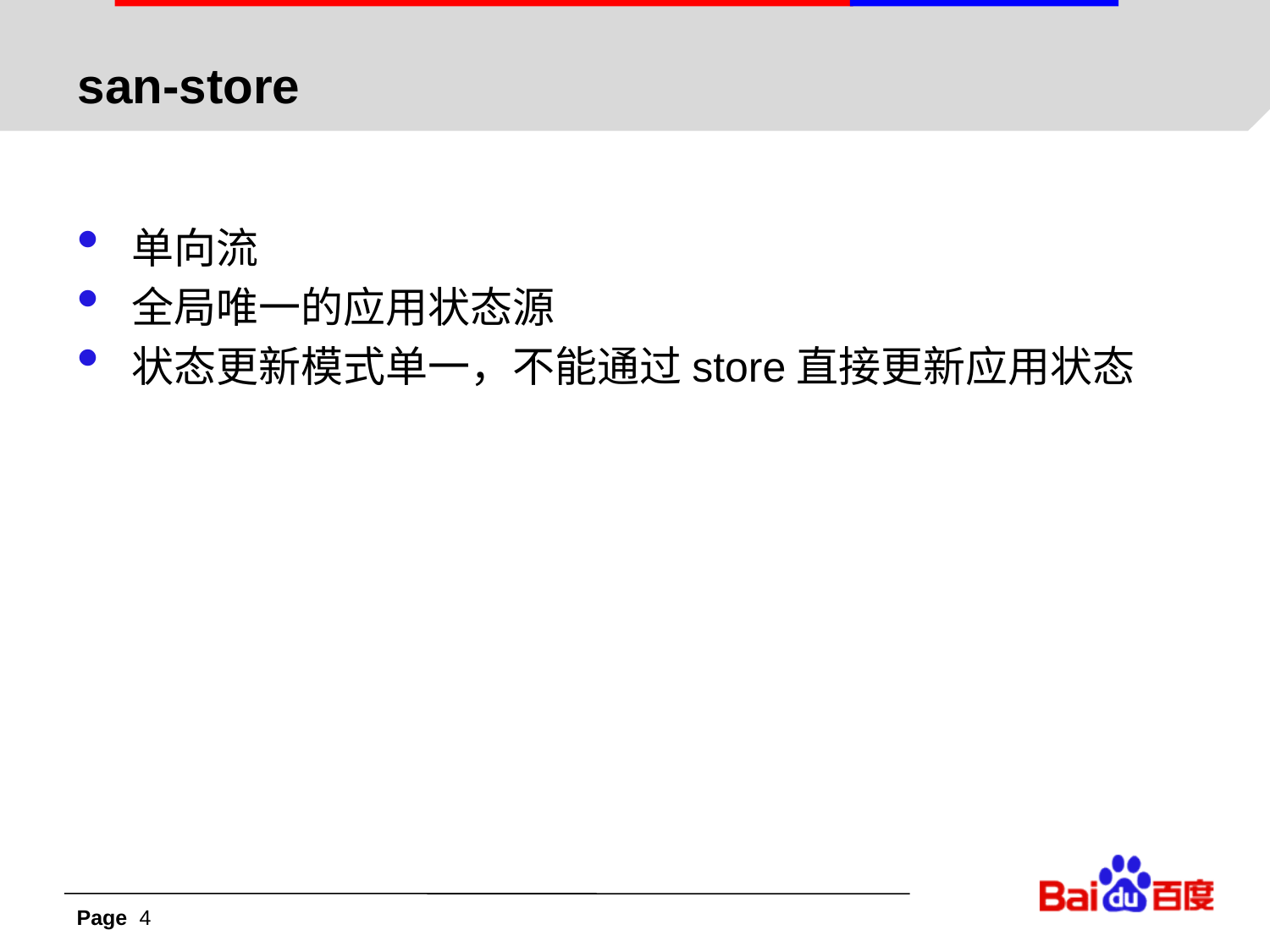

# san-store

单向流
全局唯一的应用状态源
状态更新模式单一，不能通过store直接更新应用状态